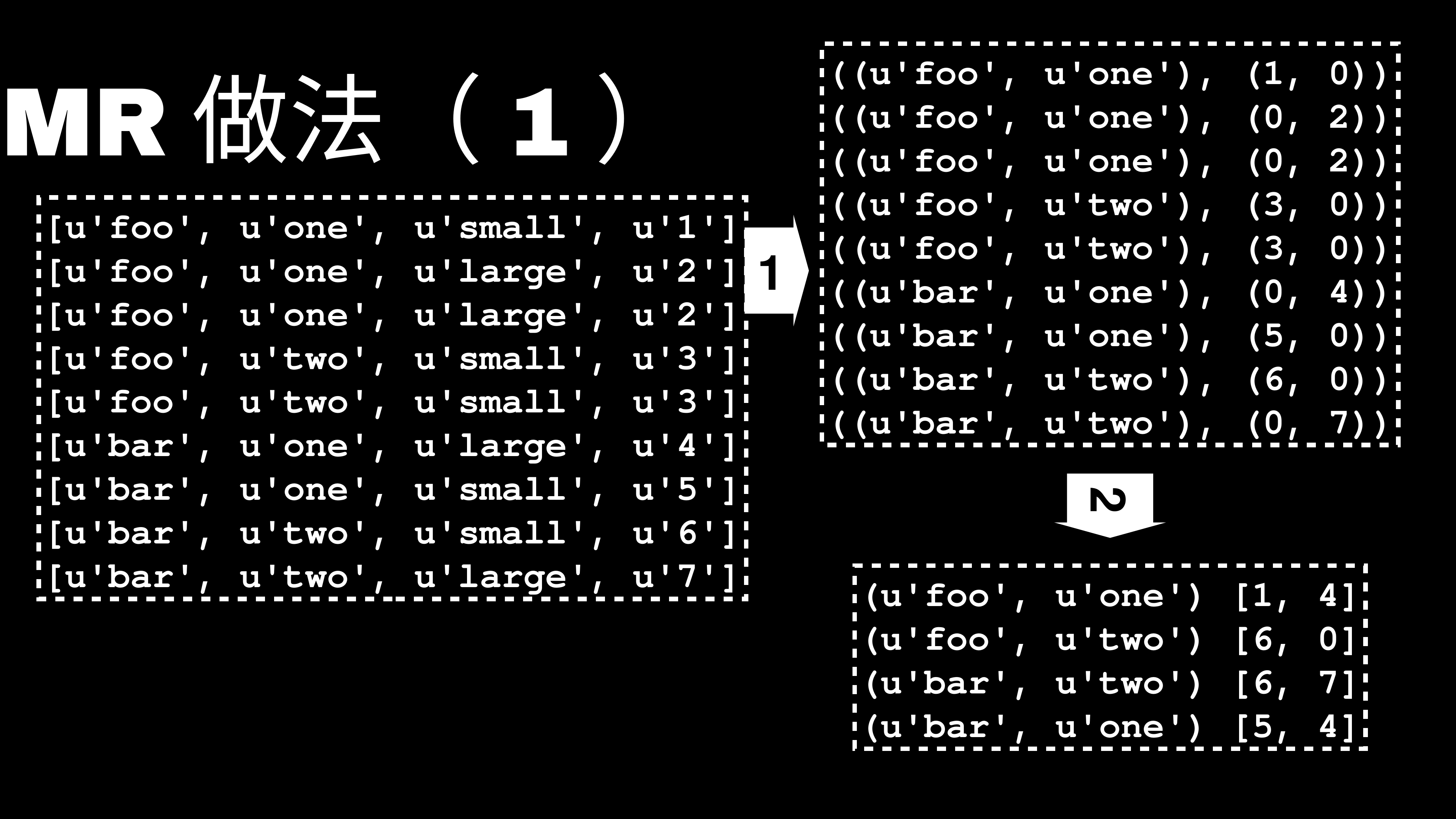

((u'foo', u'one'), (1, 0))
((u'foo', u'one'), (0, 2))
((u'foo', u'one'), (0, 2))
((u'foo', u'two'), (3, 0))
((u'foo', u'two'), (3, 0))
((u'bar', u'one'), (0, 4))
((u'bar', u'one'), (5, 0))
((u'bar', u'two'), (6, 0))
((u'bar', u'two'), (0, 7))
MR做法（1）
[u'foo', u'one', u'small', u'1']
[u'foo', u'one', u'large', u'2']
[u'foo', u'one', u'large', u'2']
[u'foo', u'two', u'small', u'3']
[u'foo', u'two', u'small', u'3']
[u'bar', u'one', u'large', u'4']
[u'bar', u'one', u'small', u'5']
[u'bar', u'two', u'small', u'6']
[u'bar', u'two', u'large', u'7']
1
2
(u'foo', u'one') [1, 4]
(u'foo', u'two') [6, 0]
(u'bar', u'two') [6, 7]
(u'bar', u'one') [5, 4]